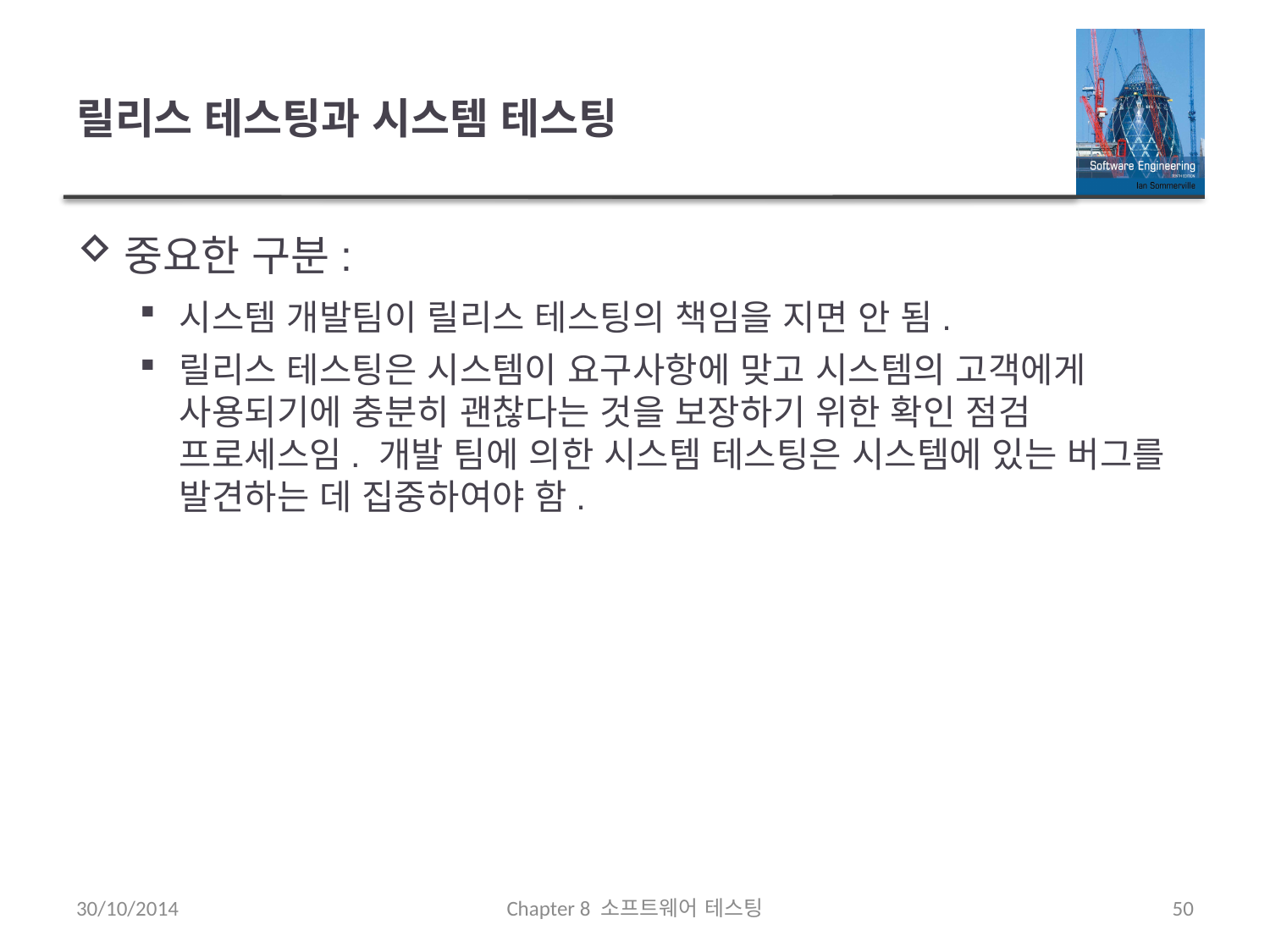

# 릴리스 테스팅과 시스템 테스팅
중요한 구분:
시스템 개발팀이 릴리스 테스팅의 책임을 지면 안 됨.
릴리스 테스팅은 시스템이 요구사항에 맞고 시스템의 고객에게 사용되기에 충분히 괜찮다는 것을 보장하기 위한 확인 점검 프로세스임. 개발 팀에 의한 시스템 테스팅은 시스템에 있는 버그를 발견하는 데 집중하여야 함.

30/10/2014
Chapter 8 소프트웨어 테스팅
50